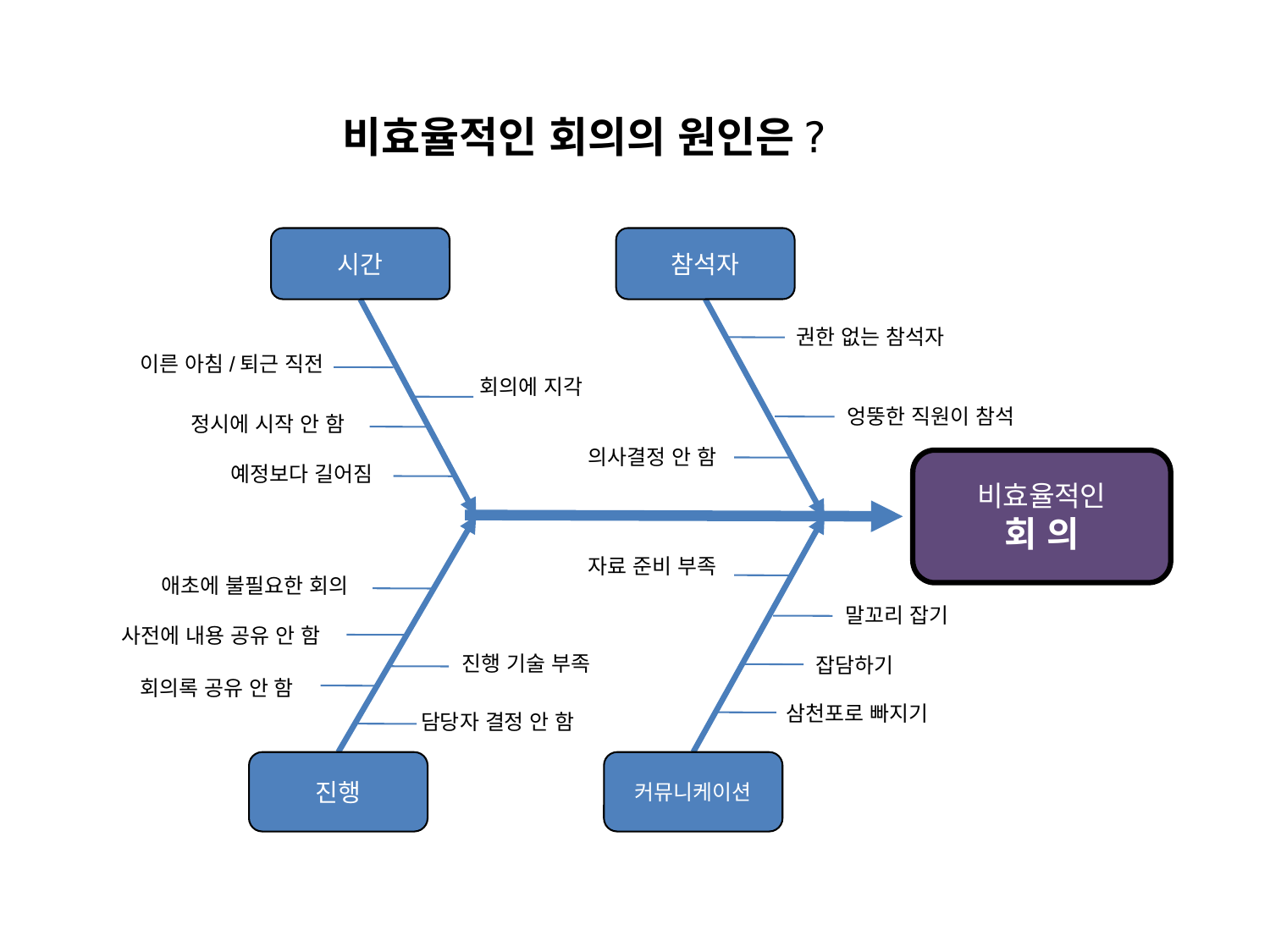

비효율적인 회의의 원인은?
시간
참석자
권한 없는 참석자
이른 아침/퇴근 직전
회의에 지각
엉뚱한 직원이 참석
정시에 시작 안 함
의사결정 안 함
비효율적인
회 의
예정보다 길어짐
자료 준비 부족
애초에 불필요한 회의
말꼬리 잡기
사전에 내용 공유 안 함
진행 기술 부족
잡담하기
회의록 공유 안 함
삼천포로 빠지기
담당자 결정 안 함
진행
커뮤니케이션